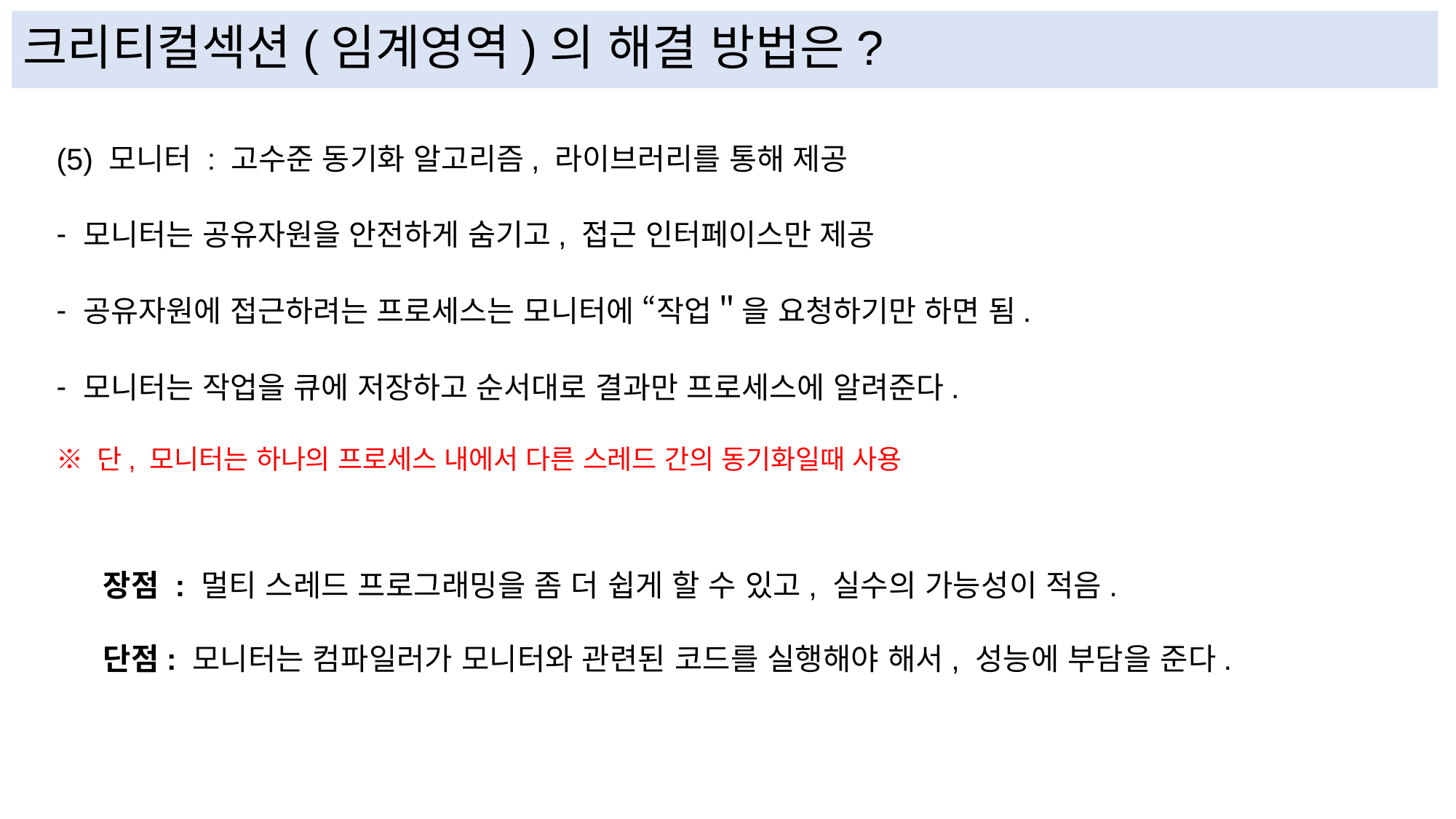

# 크리티컬섹션(임계영역)의 해결 방법은?
(5) 모니터 : 고수준 동기화 알고리즘, 라이브러리를 통해 제공
모니터는 공유자원을 안전하게 숨기고, 접근 인터페이스만 제공
공유자원에 접근하려는 프로세스는 모니터에 “작업＂을 요청하기만 하면 됨.
모니터는 작업을 큐에 저장하고 순서대로 결과만 프로세스에 알려준다.
※ 단, 모니터는 하나의 프로세스 내에서 다른 스레드 간의 동기화일때 사용
장점 : 멀티 스레드 프로그래밍을 좀 더 쉽게 할 수 있고, 실수의 가능성이 적음.

단점: 모니터는 컴파일러가 모니터와 관련된 코드를 실행해야 해서, 성능에 부담을 준다.